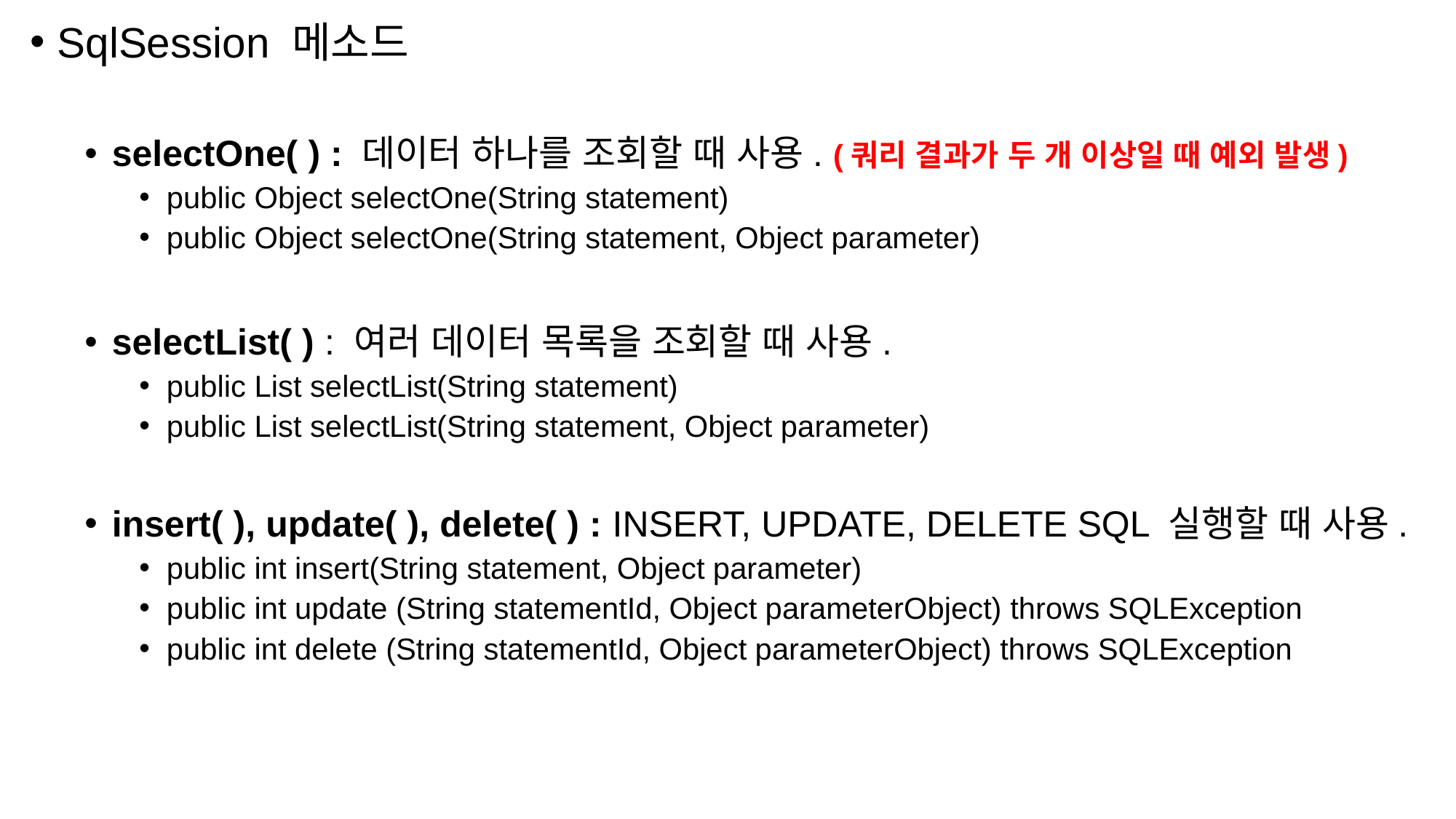

SqlSession 메소드

selectOne( ) : 데이터 하나를 조회할 때 사용. (쿼리 결과가 두 개 이상일 때 예외 발생)
public Object selectOne(String statement)
public Object selectOne(String statement, Object parameter)

selectList( ) : 여러 데이터 목록을 조회할 때 사용.
public List selectList(String statement)
public List selectList(String statement, Object parameter)

insert( ), update( ), delete( ) : INSERT, UPDATE, DELETE SQL 실행할 때 사용.
public int insert(String statement, Object parameter)
public int update (String statementId, Object parameterObject) throws SQLException
public int delete (String statementId, Object parameterObject) throws SQLException